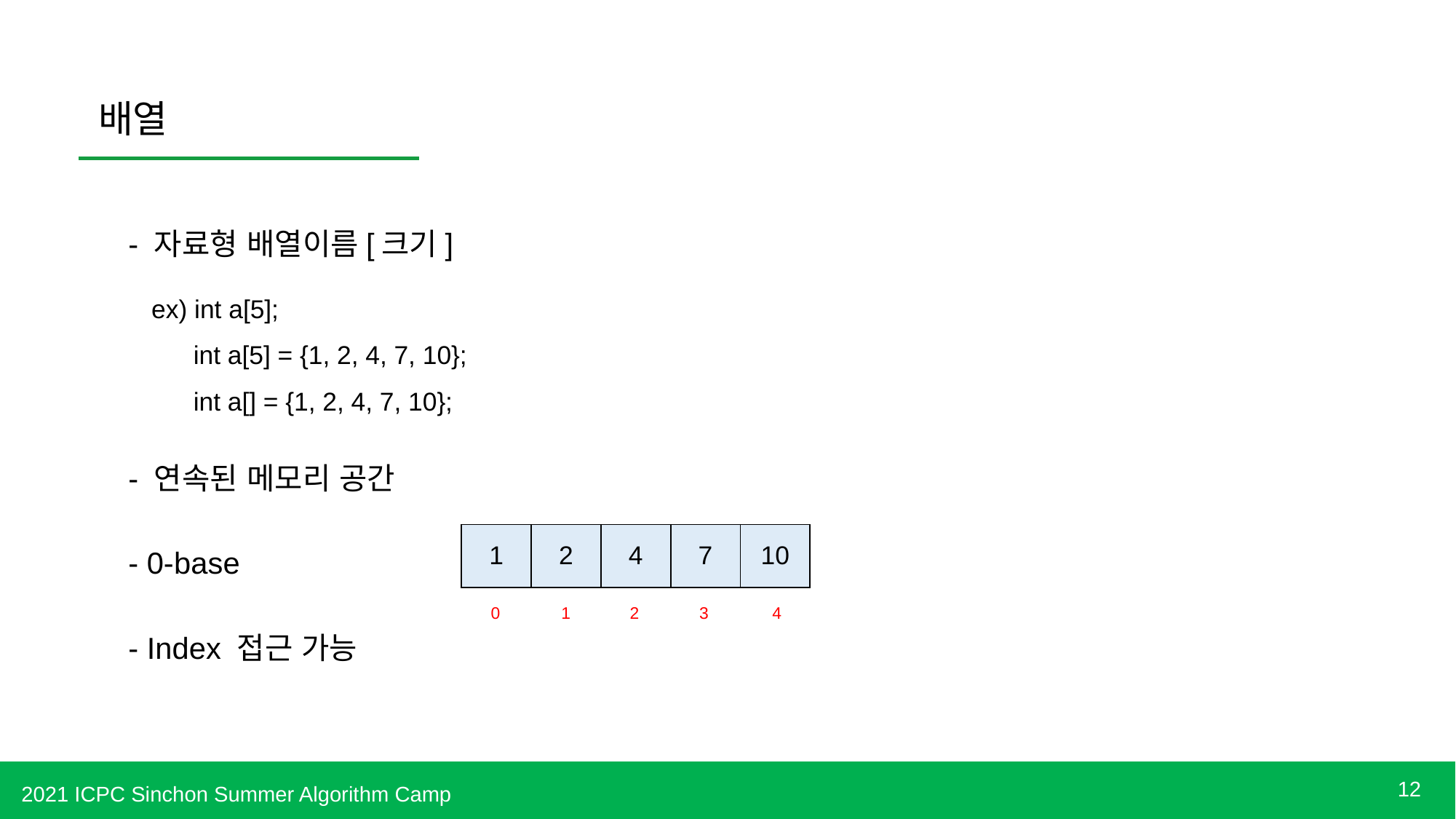

배열
- 자료형 배열이름[크기]
ex) int a[5];
int a[5] = {1, 2, 4, 7, 10};
int a[] = {1, 2, 4, 7, 10};
- 연속된 메모리 공간
| 1 | 2 | 4 | 7 | 10 |
| --- | --- | --- | --- | --- |
- 0-base
0
1
2
3
4
- Index 접근 가능

12
2021 ICPC Sinchon Summer Algorithm Camp